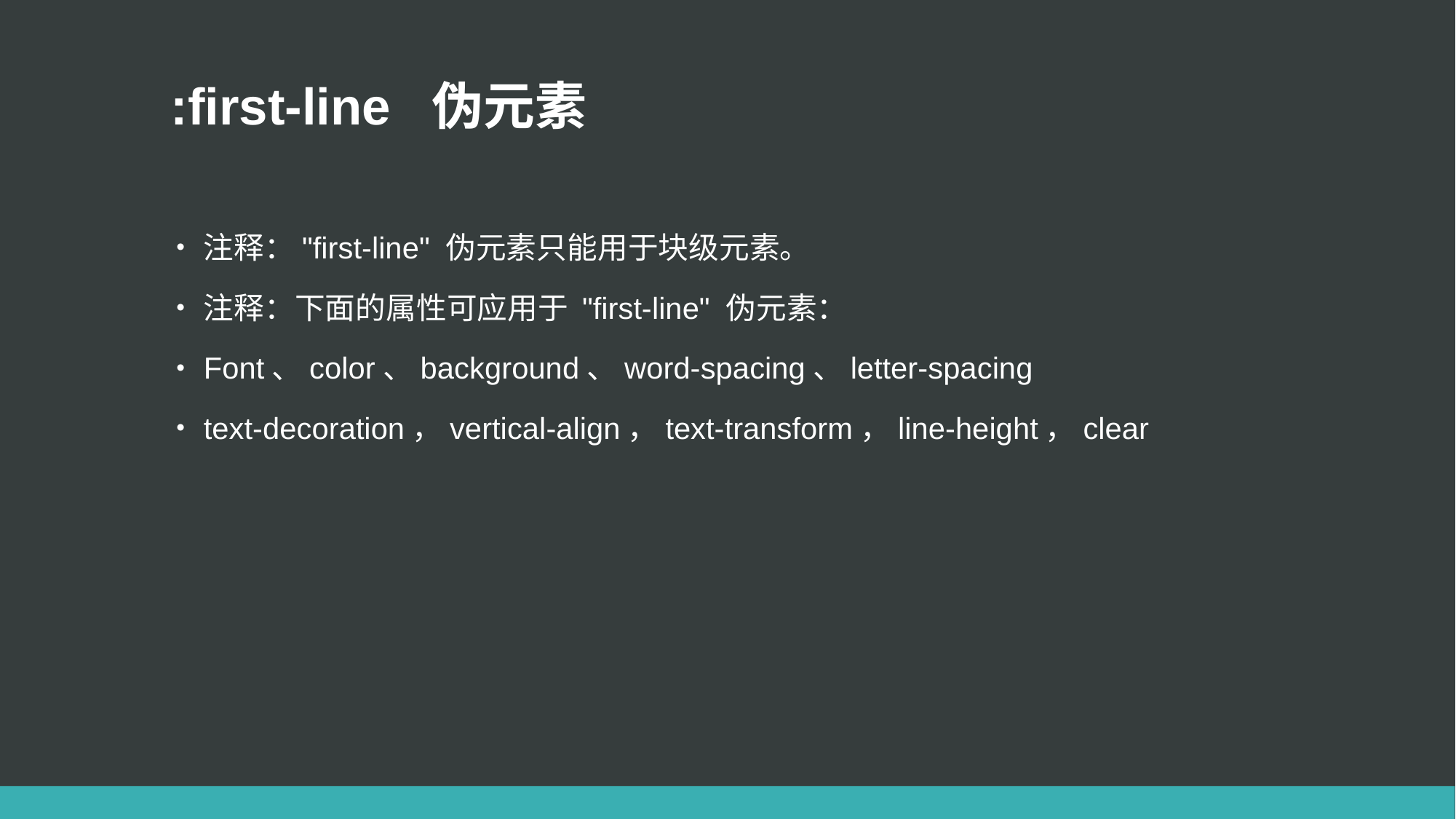

# :first-line  伪元素
注释："first-line" 伪元素只能用于块级元素。
注释：下面的属性可应用于 "first-line" 伪元素：
Font、color、background、word-spacing、letter-spacing
text-decoration，vertical-align，text-transform，line-height，clear